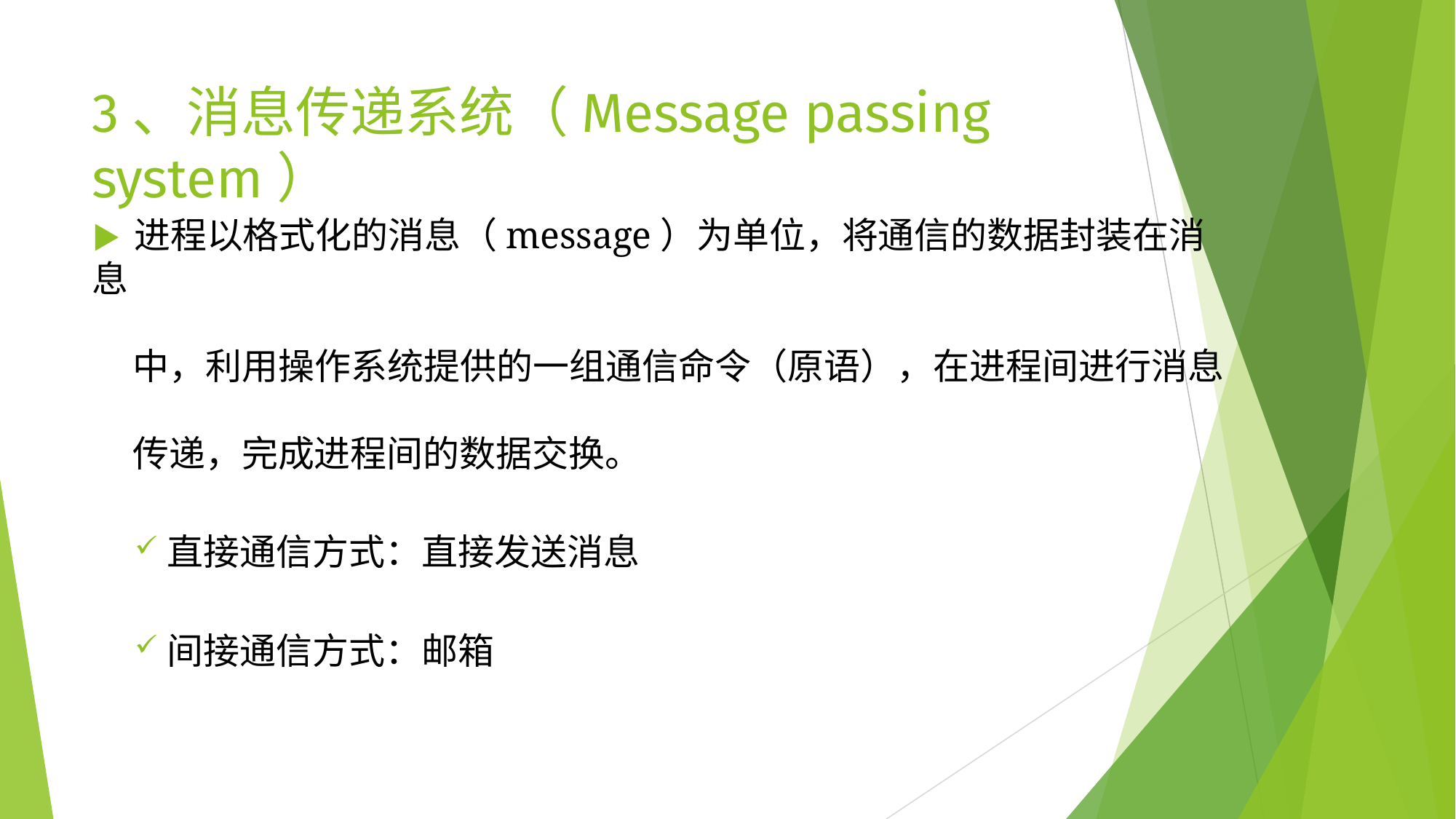

# 3、消息传递系统（Message passing system）
▶	进程以格式化的消息（message）为单位，将通信的数据封装在消息
中，利用操作系统提供的一组通信命令（原语），在进程间进行消息 传递，完成进程间的数据交换。

直接通信方式：直接发送消息

间接通信方式：邮箱